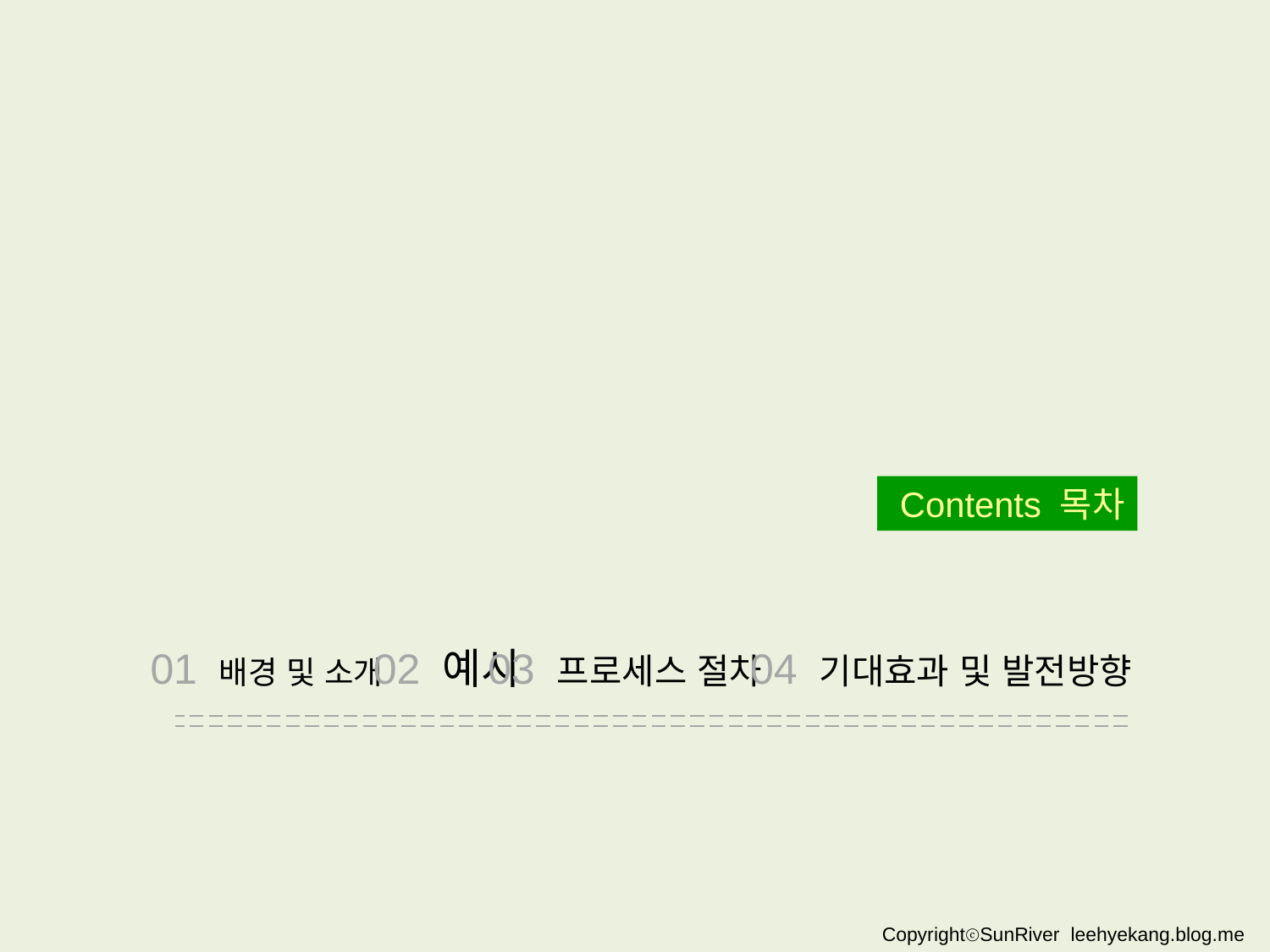

Contents 목차
02 예시
04 기대효과 및 발전방향
01 배경 및 소개
03 프로세스 절차